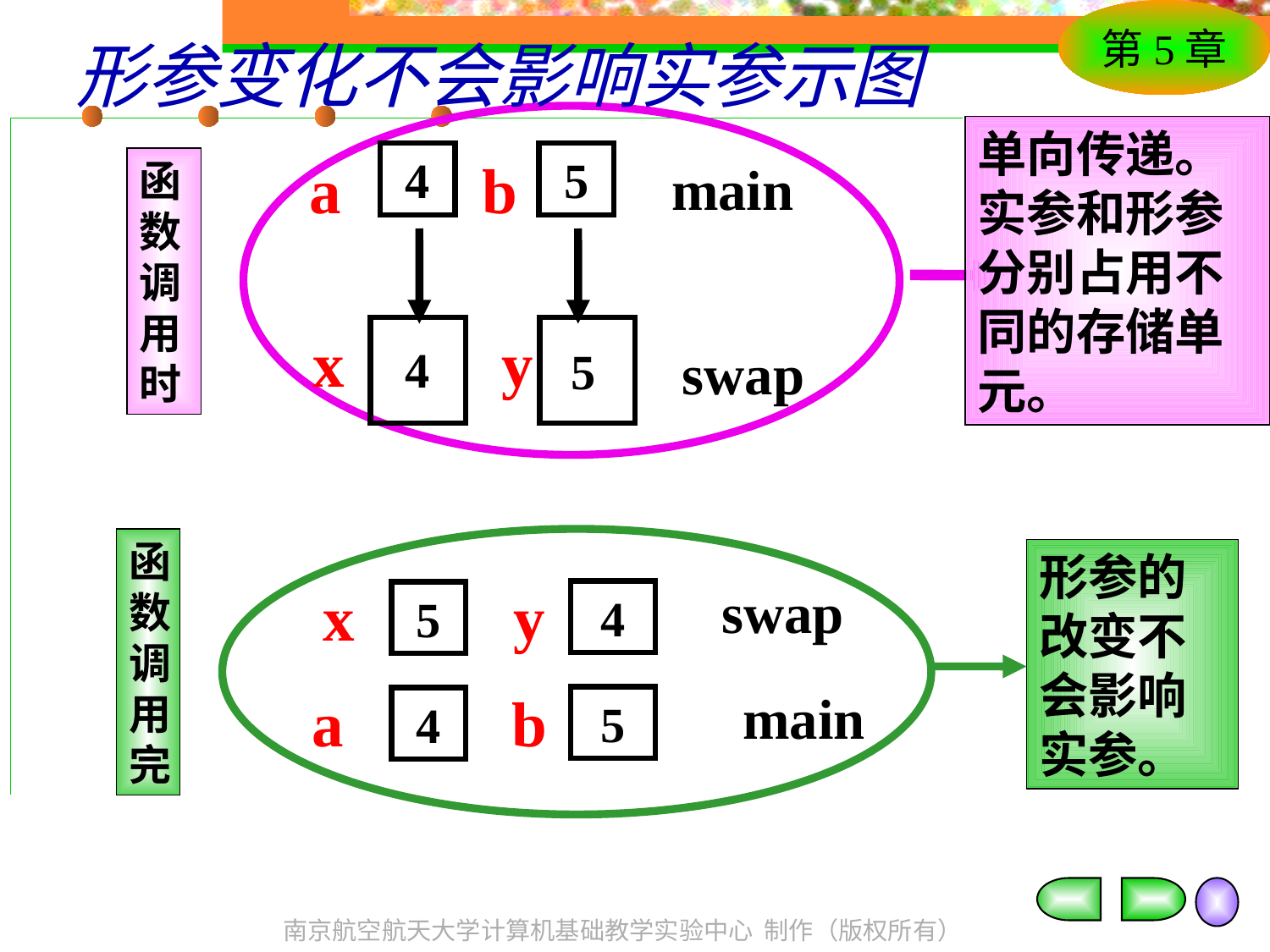

# 形参变化不会影响实参示图

单向传递。实参和形参分别占用不同的存储单元。
5
b
4
a
函数调用时
main

x
y

4
swap
5
函数调用完

形参的改变不会影响实参。
x
5
y
4
swap

a
4
b
5
main